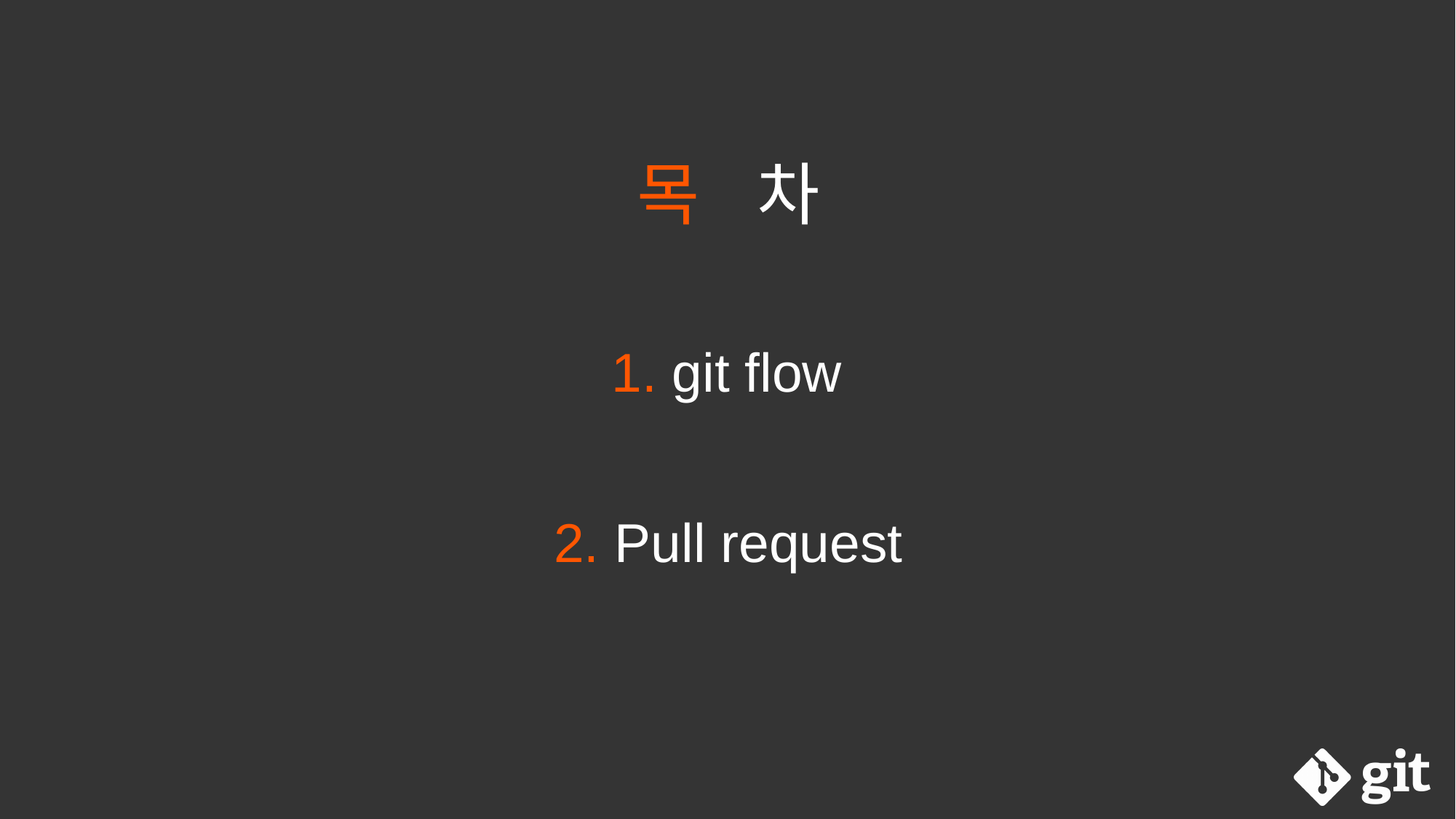

목   차
1. git flow
2. Pull request